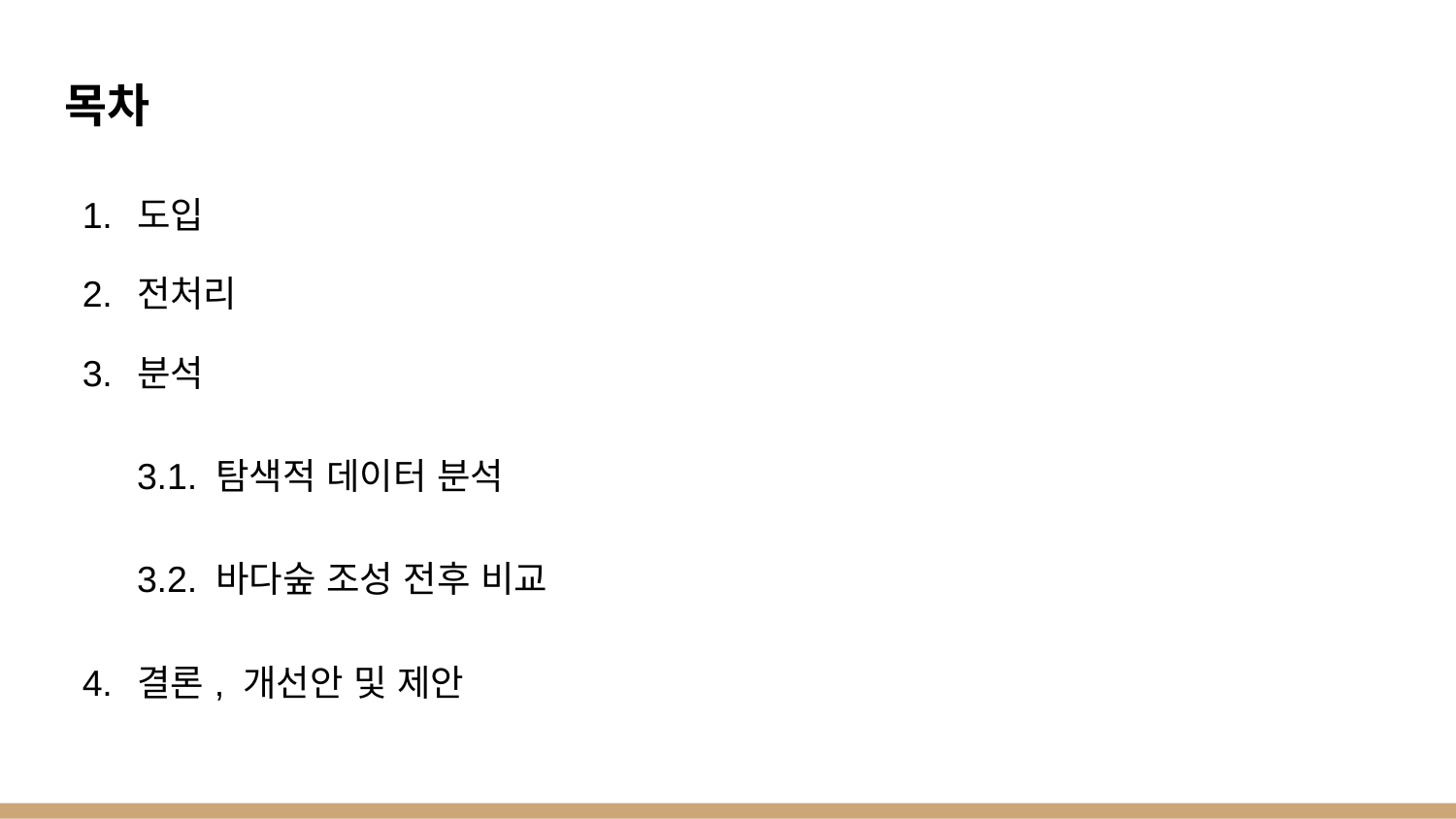

목차
도입
전처리
분석
3.1. 탐색적 데이터 분석
3.2. 바다숲 조성 전후 비교
결론, 개선안 및 제안